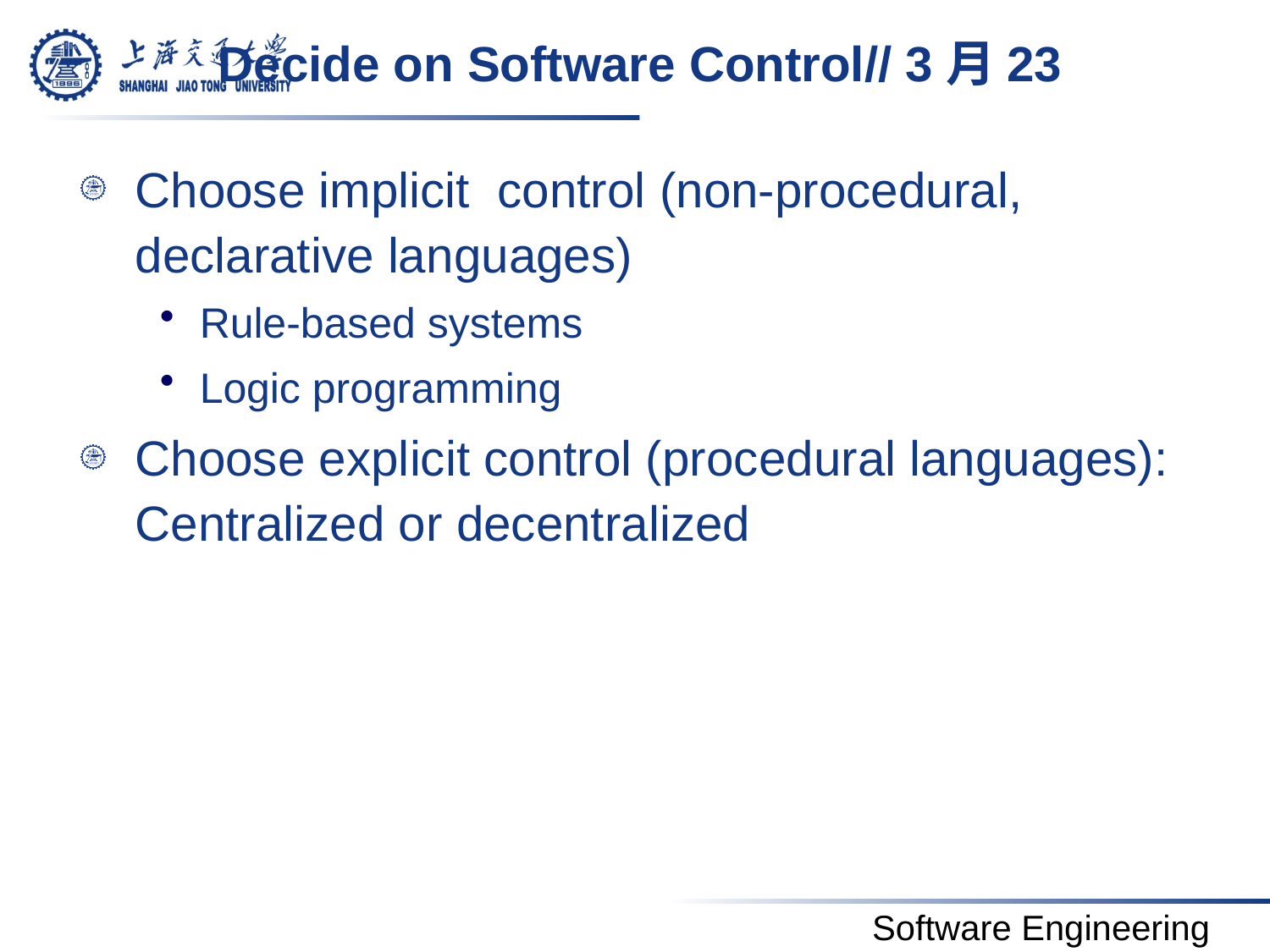

# Decide on Software Control// 3月23
Choose implicit  control (non-procedural, declarative languages)
Rule-based systems
Logic programming
Choose explicit control (procedural languages): Centralized or decentralized